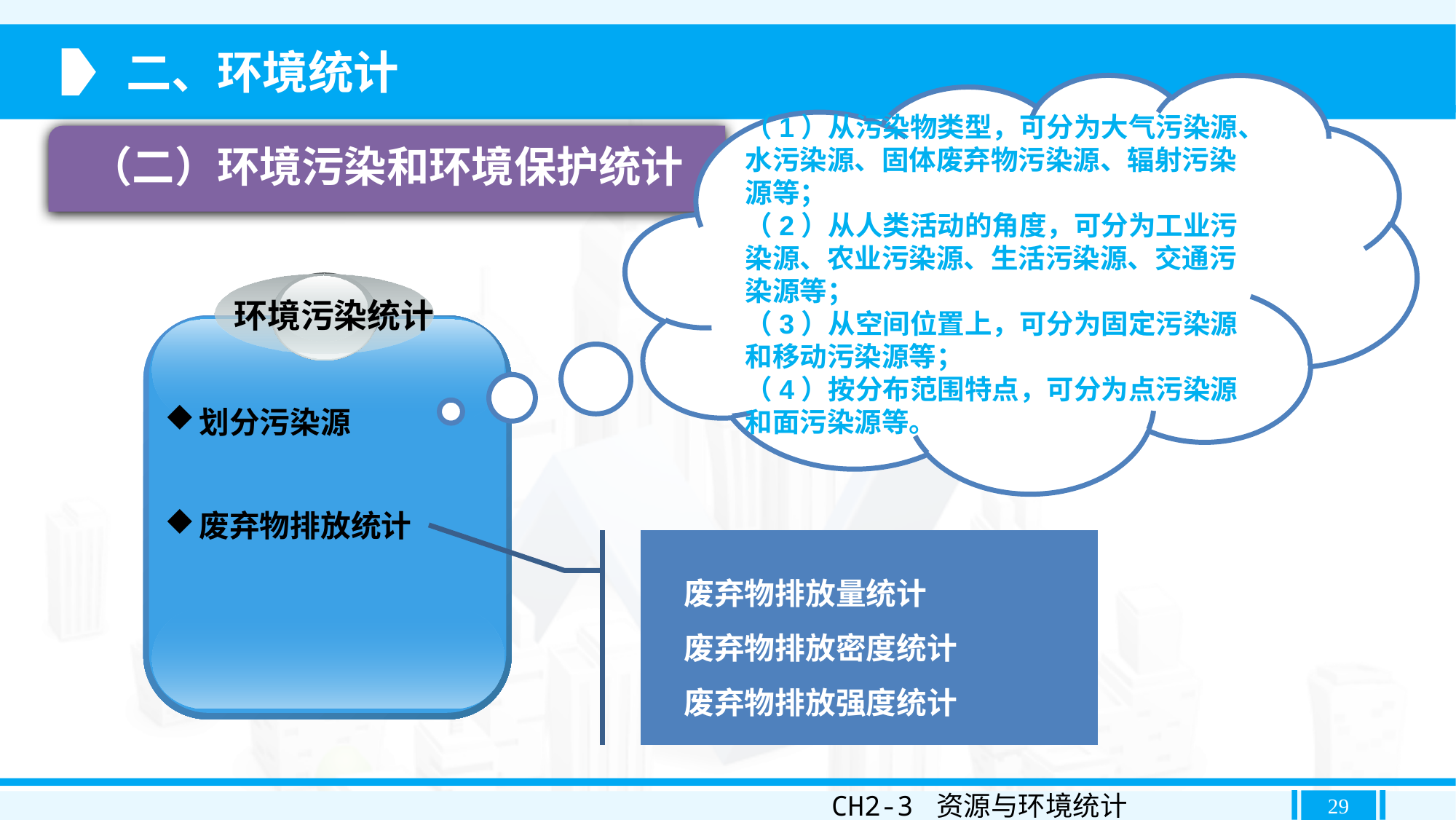

二、环境统计

（1）从污染物类型，可分为大气污染源、水污染源、固体废弃物污染源、辐射污染源等；
（2）从人类活动的角度，可分为工业污染源、农业污染源、生活污染源、交通污染源等；
（3）从空间位置上，可分为固定污染源和移动污染源等；
（4）按分布范围特点，可分为点污染源和面污染源等。
（二）环境污染和环境保护统计

环境污染统计

划分污染源

废弃物排放统计

废弃物排放量统计
废弃物排放密度统计
废弃物排放强度统计
CH2-3 资源与环境统计
29